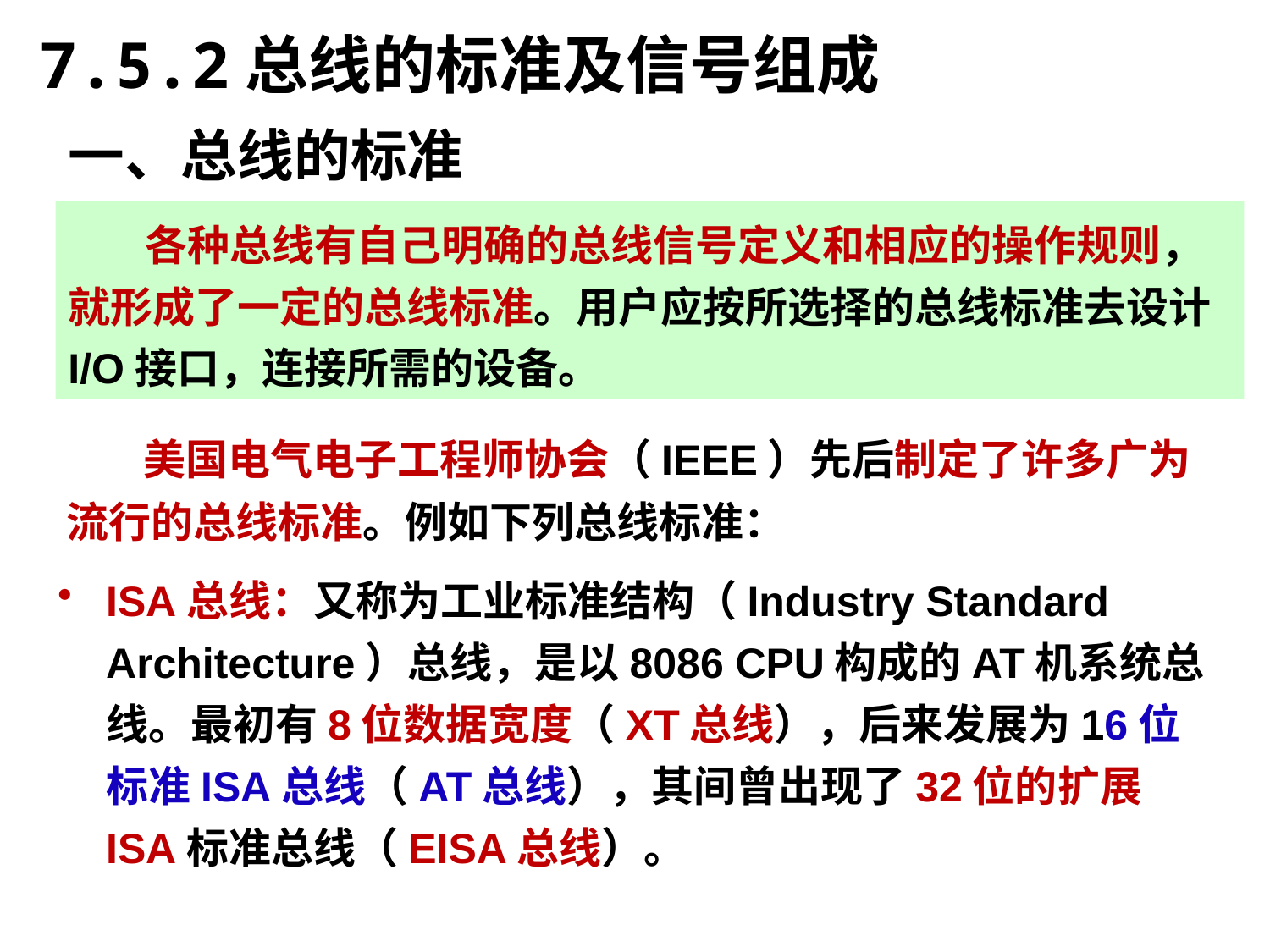

7.5.2总线的标准及信号组成
一、总线的标准
       各种总线有自己明确的总线信号定义和相应的操作规则，就形成了一定的总线标准。用户应按所选择的总线标准去设计I/O接口，连接所需的设备。
       美国电气电子工程师协会（IEEE）先后制定了许多广为流行的总线标准。例如下列总线标准：
ISA总线：又称为工业标准结构（Industry Standard Architecture）总线，是以8086 CPU构成的AT机系统总线。最初有8位数据宽度（XT总线），后来发展为16位标准ISA总线（AT总线），其间曾出现了32位的扩展ISA标准总线（EISA总线）。
148